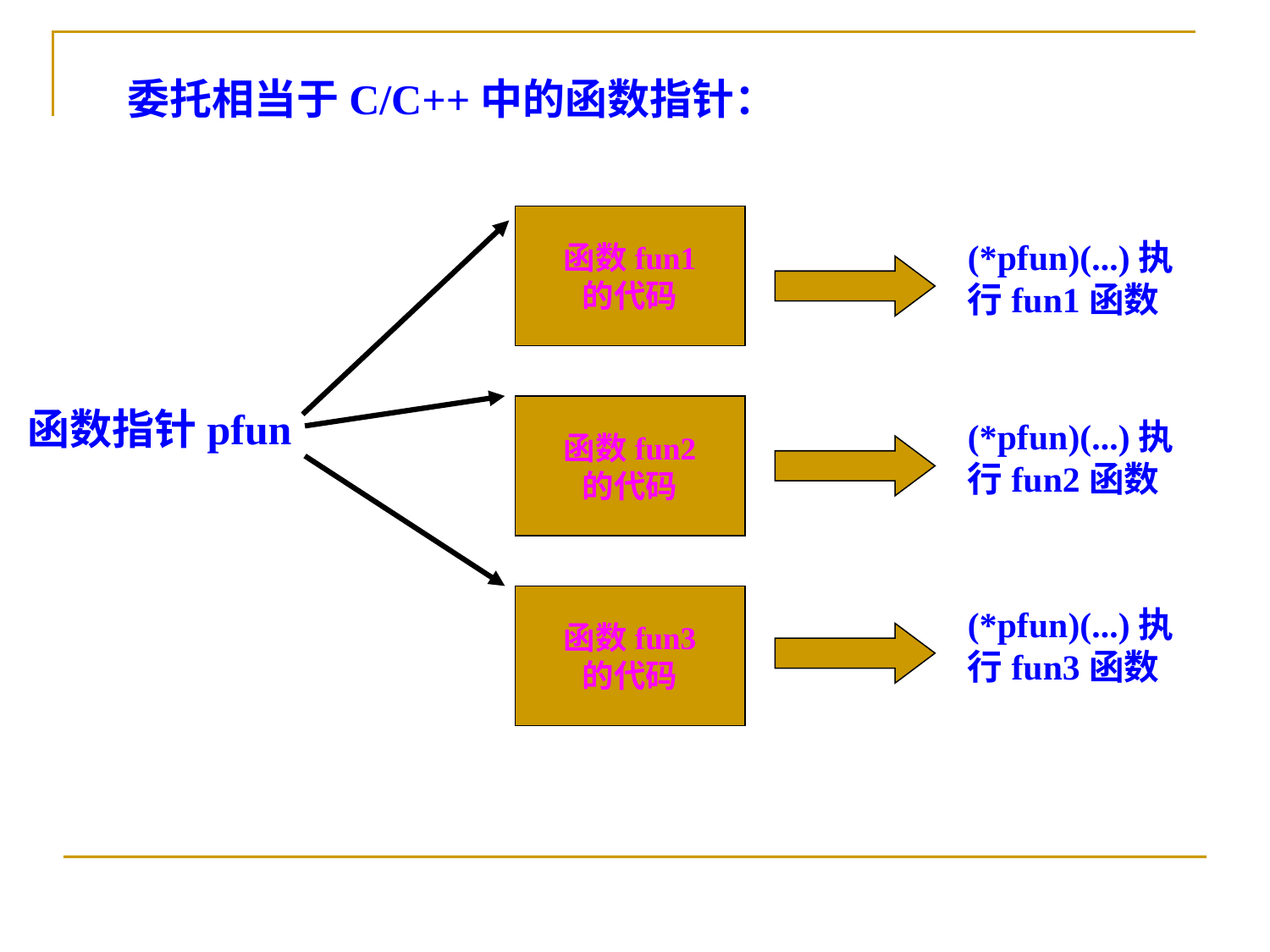

委托相当于C/C++中的函数指针：
函数fun1
的代码

(*pfun)(...)执行fun1函数

函数指针pfun

函数fun2
的代码
(*pfun)(...)执行fun2函数

函数fun3
的代码
(*pfun)(...)执行fun3函数